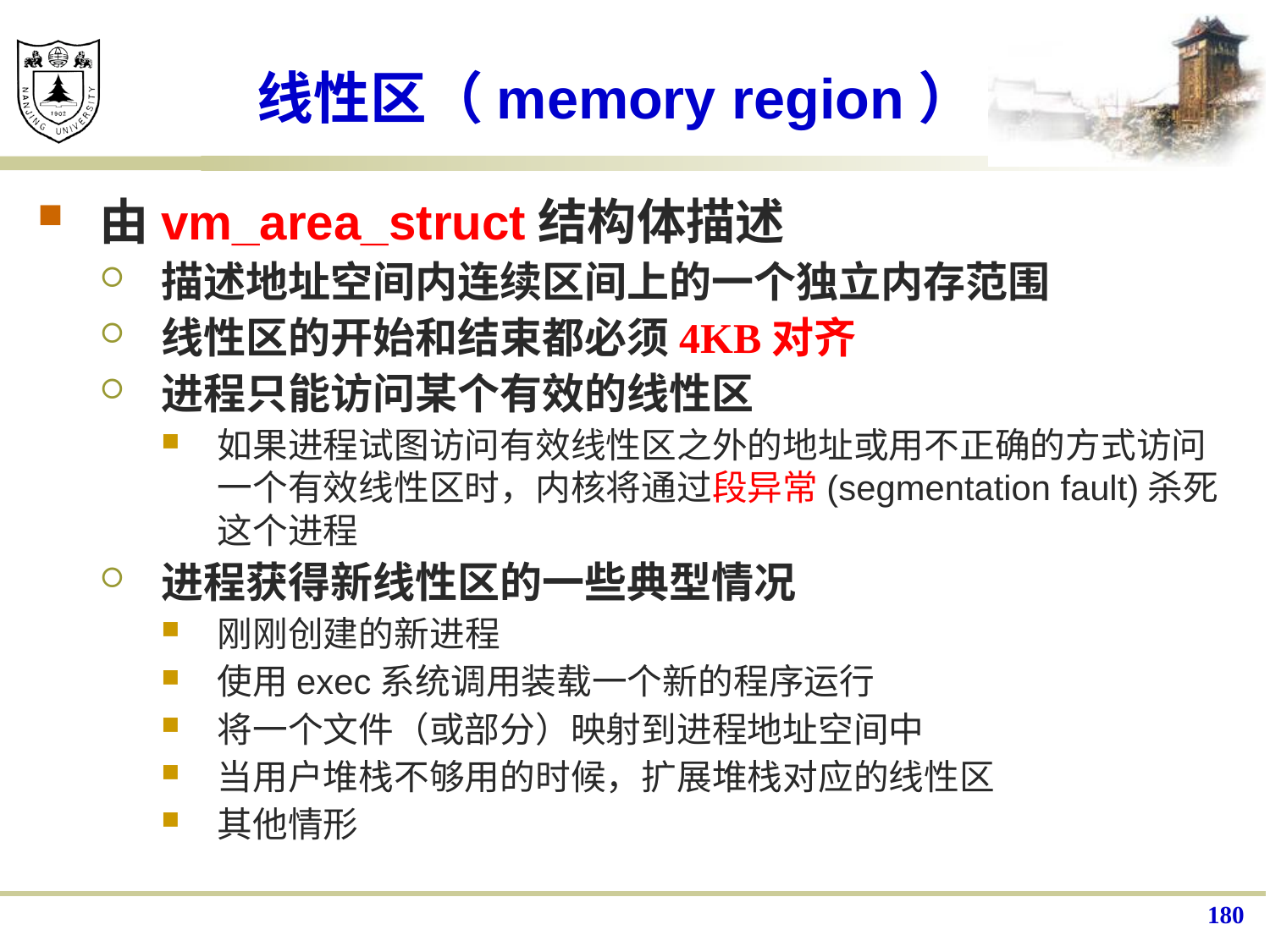

# 线性区（memory region）
由vm_area_struct结构体描述
描述地址空间内连续区间上的一个独立内存范围
线性区的开始和结束都必须4KB对齐
进程只能访问某个有效的线性区
如果进程试图访问有效线性区之外的地址或用不正确的方式访问一个有效线性区时，内核将通过段异常(segmentation fault)杀死这个进程
进程获得新线性区的一些典型情况
刚刚创建的新进程
使用exec系统调用装载一个新的程序运行
将一个文件（或部分）映射到进程地址空间中
当用户堆栈不够用的时候，扩展堆栈对应的线性区
其他情形
180